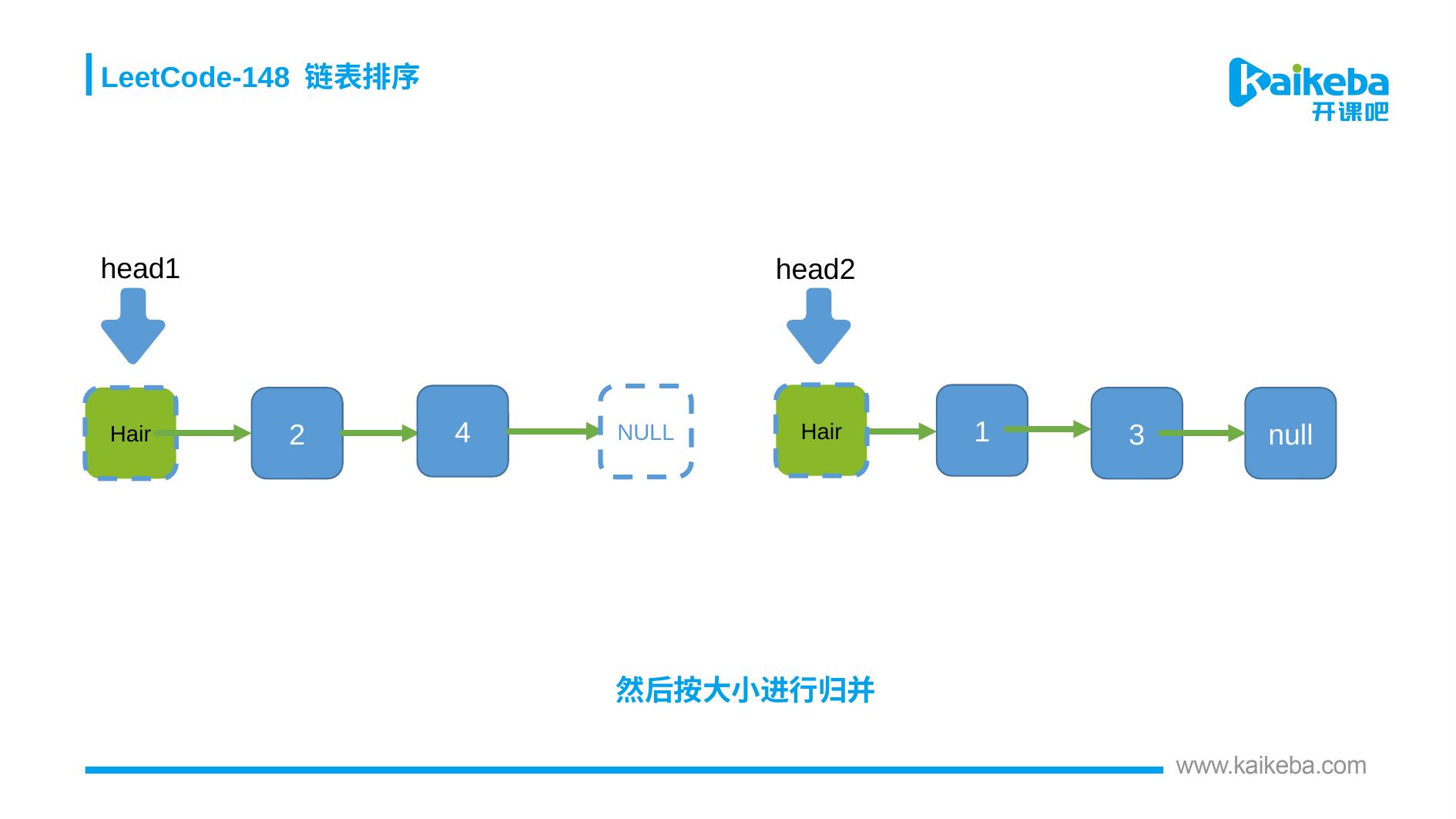

LeetCode-148 链表排序
head1

head2

Hair
1
4
NULL
Hair
2
3
null
然后按大小进行归并